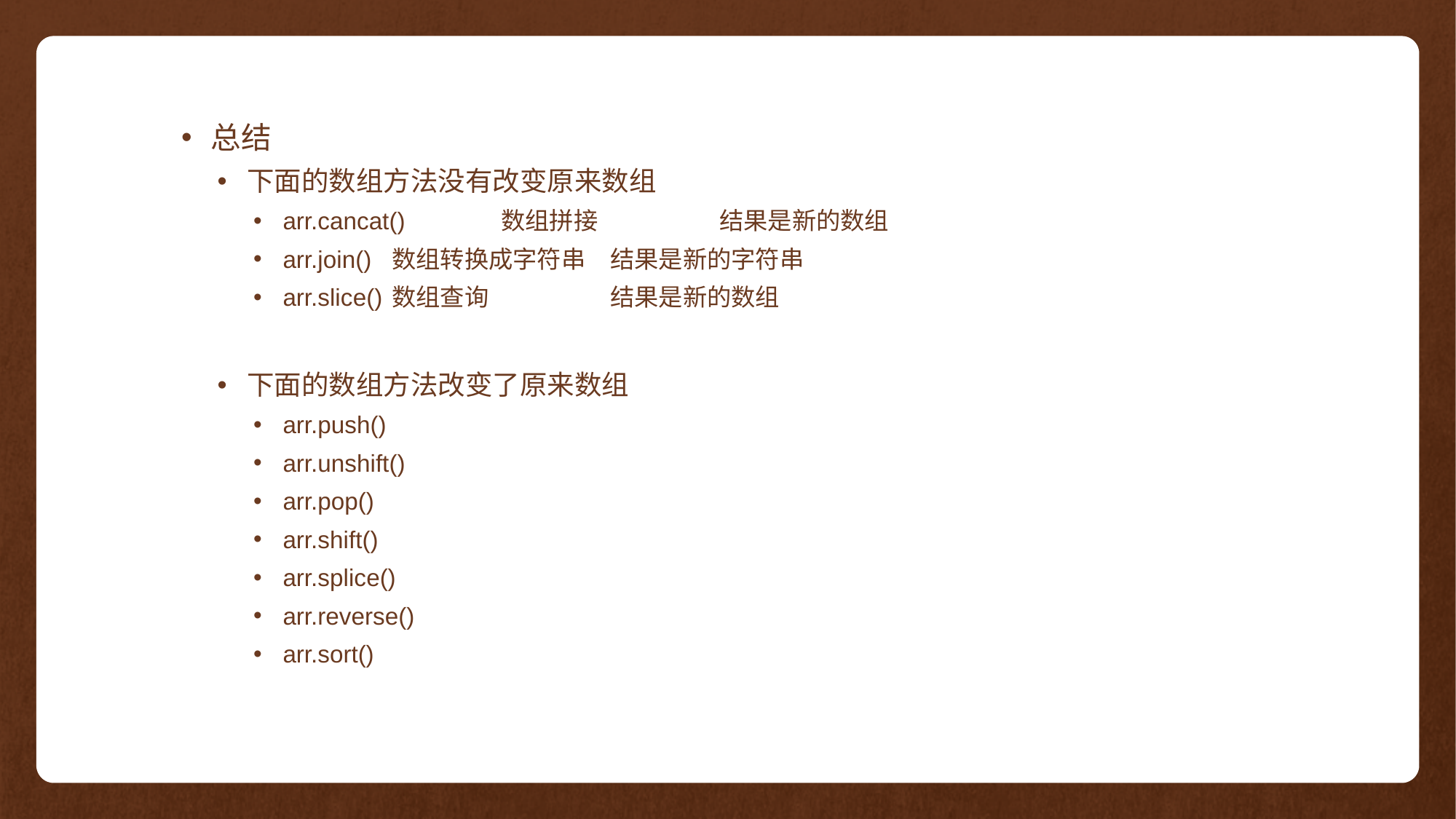

总结
下面的数组方法没有改变原来数组
arr.cancat()	数组拼接		结果是新的数组
arr.join()	数组转换成字符串	结果是新的字符串
arr.slice()	数组查询		结果是新的数组

下面的数组方法改变了原来数组
arr.push()
arr.unshift()
arr.pop()
arr.shift()
arr.splice()
arr.reverse()
arr.sort()